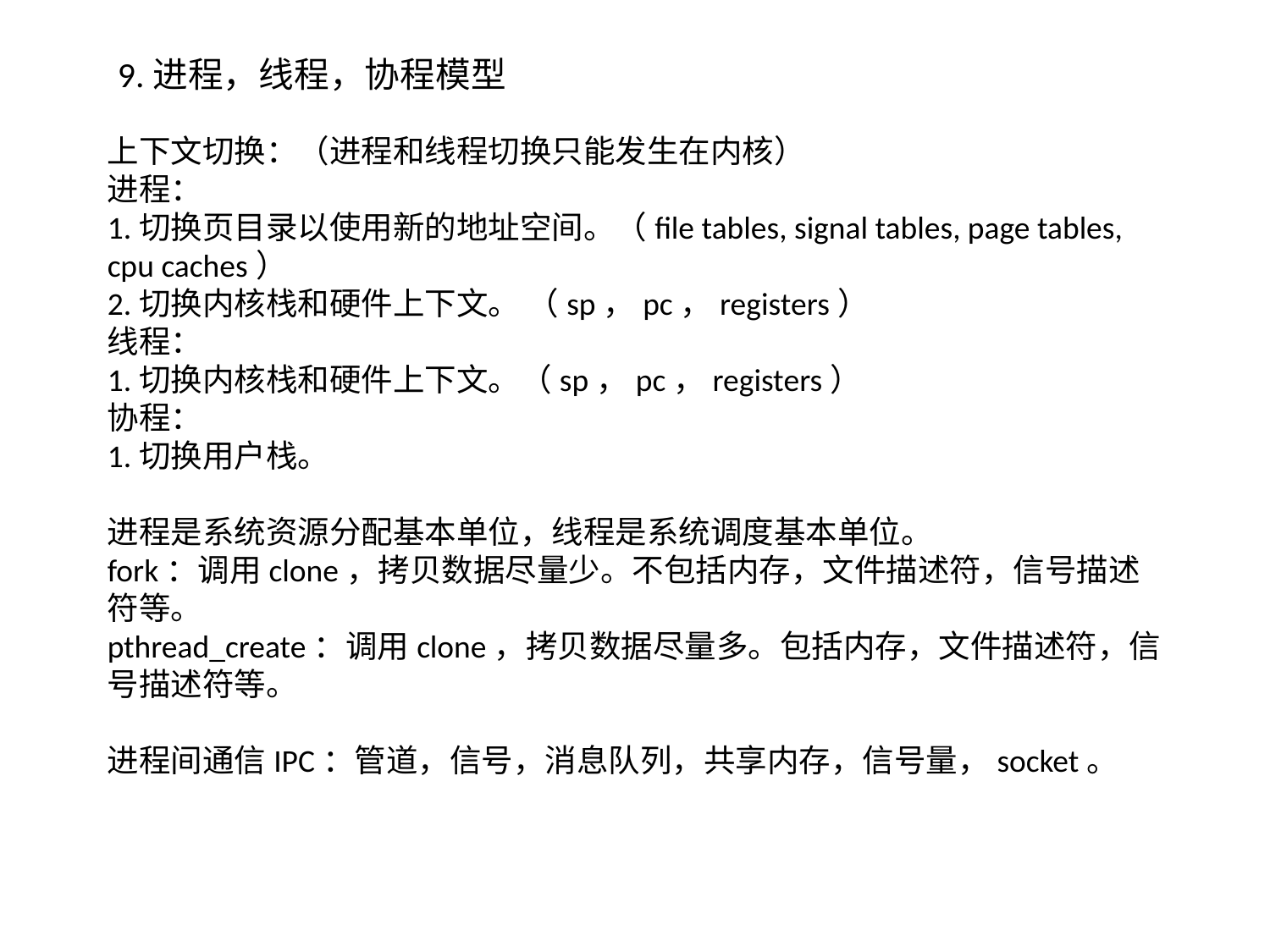

9.进程，线程，协程模型
上下文切换：（进程和线程切换只能发生在内核）
进程：
1.切换页目录以使用新的地址空间。（file tables, signal tables, page tables, cpu caches）
2.切换内核栈和硬件上下文。 （sp，pc，registers）
线程：
1.切换内核栈和硬件上下文。（sp，pc，registers）
协程：
1.切换用户栈。

进程是系统资源分配基本单位，线程是系统调度基本单位。
fork：调用clone，拷贝数据尽量少。不包括内存，文件描述符，信号描述符等。
pthread_create：调用clone，拷贝数据尽量多。包括内存，文件描述符，信号描述符等。

进程间通信IPC：管道，信号，消息队列，共享内存，信号量，socket。